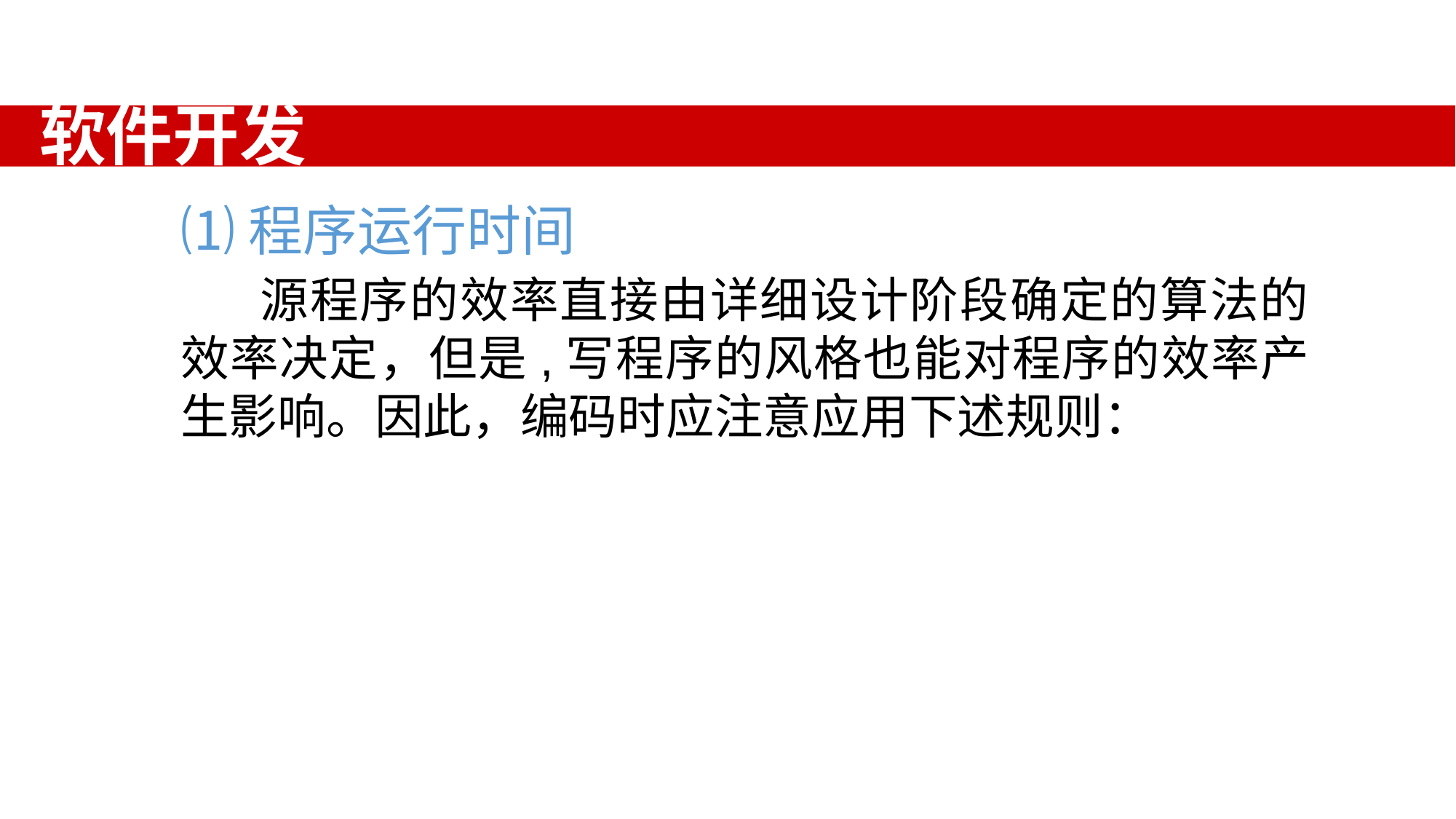

软件开发

⑴程序运行时间
源程序的效率直接由详细设计阶段确定的算法的效率决定，但是,写程序的风格也能对程序的效率产生影响。因此，编码时应注意应用下述规则：